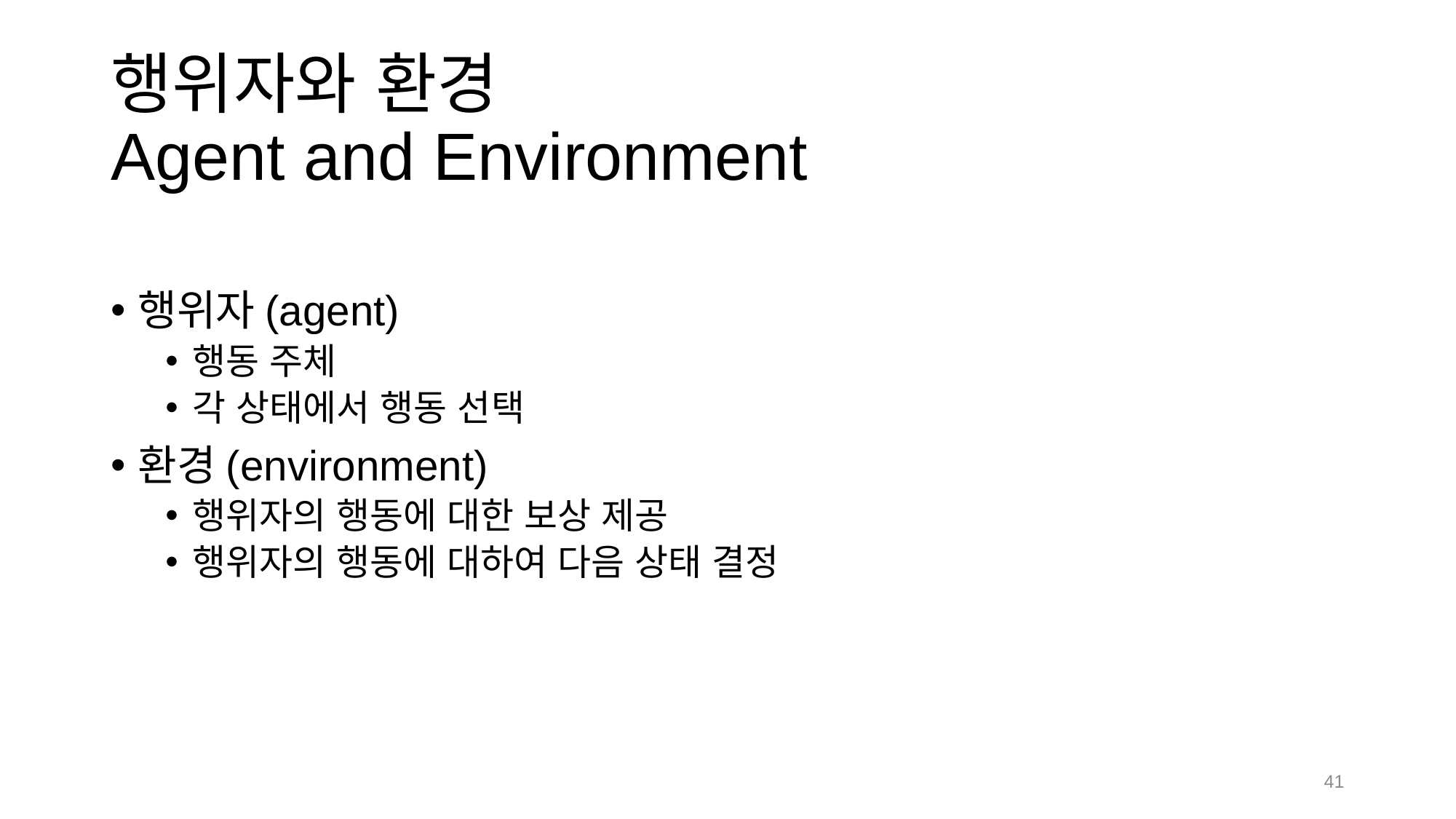

# 행위자와 환경 Agent and Environment

행위자(agent)
행동 주체
각 상태에서 행동 선택
환경(environment)
행위자의 행동에 대한 보상 제공
행위자의 행동에 대하여 다음 상태 결정
41